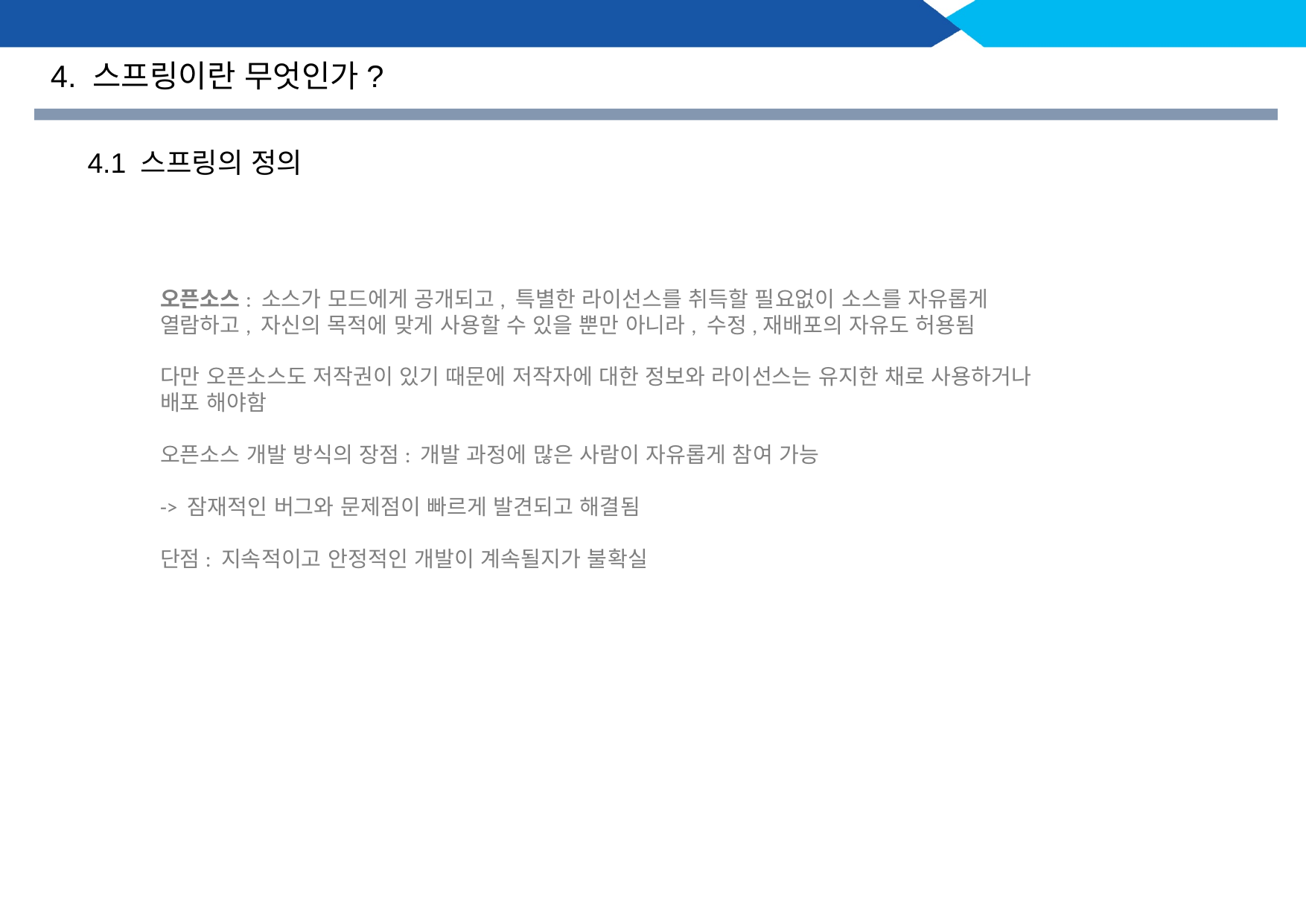

4. 스프링이란 무엇인가?
4.1 스프링의 정의
오픈소스: 소스가 모드에게 공개되고, 특별한 라이선스를 취득할 필요없이 소스를 자유롭게 열람하고, 자신의 목적에 맞게 사용할 수 있을 뿐만 아니라, 수정,재배포의 자유도 허용됨

다만 오픈소스도 저작권이 있기 때문에 저작자에 대한 정보와 라이선스는 유지한 채로 사용하거나 배포 해야함

오픈소스 개발 방식의 장점: 개발 과정에 많은 사람이 자유롭게 참여 가능

-> 잠재적인 버그와 문제점이 빠르게 발견되고 해결됨

단점: 지속적이고 안정적인 개발이 계속될지가 불확실